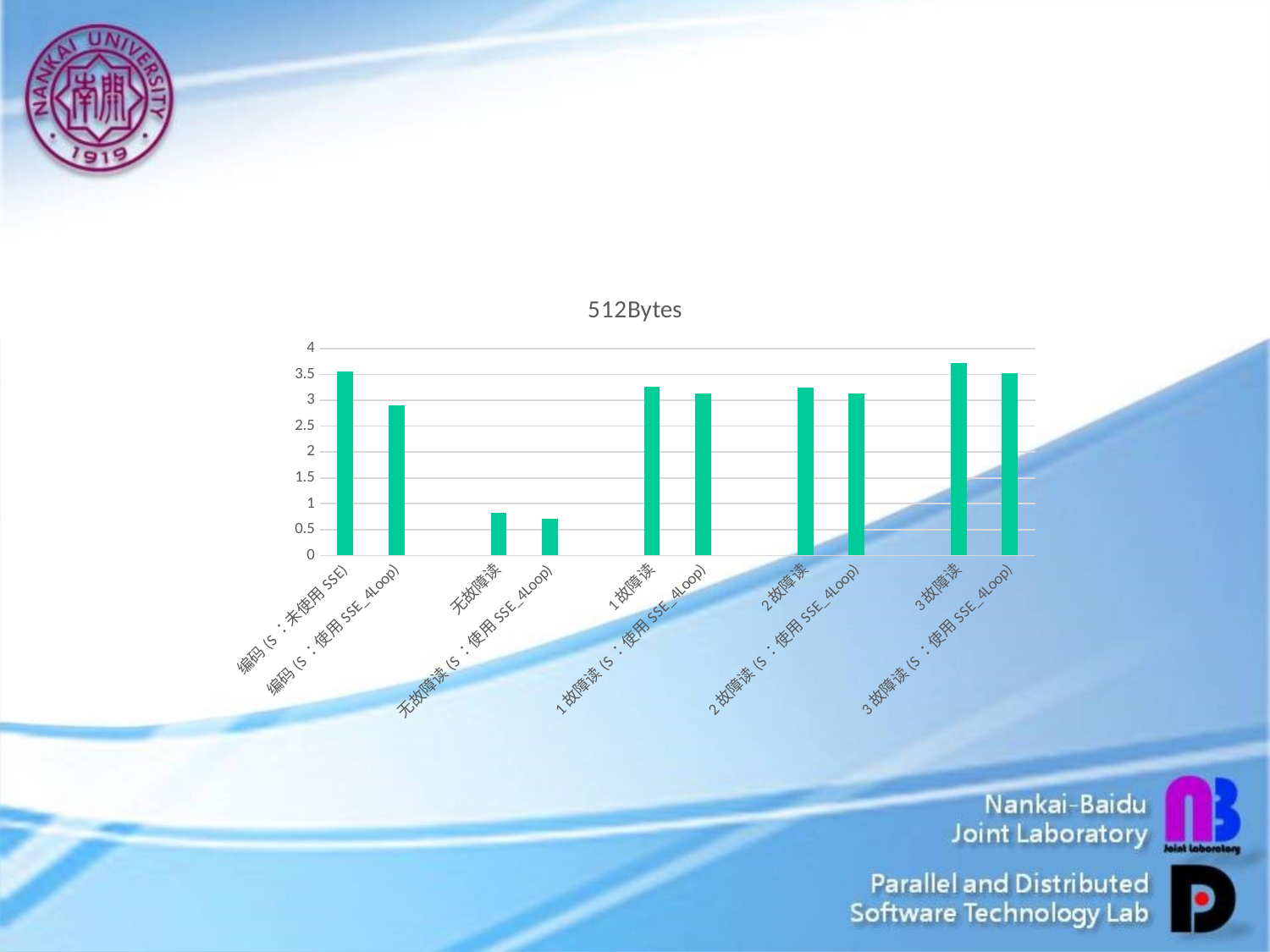

#

### Chart:

| Category | 512Bytes |
|---|---|
| 编码(S：未使用SSE) | 3.553 |
| 编码(S：使用SSE_4Loop) | 2.896 |
|  | None |
| 无故障读 | 0.828 |
| 无故障读(S：使用SSE_4Loop) | 0.71 |
|  | None |
| 1故障读 | 3.257 |
| 1故障读(S：使用SSE_4Loop) | 3.129 |
|  | None |
| 2故障读 | 3.241 |
| 2故障读(S：使用SSE_4Loop) | 3.127 |
|  | None |
| 3故障读 | 3.72 |
| 3故障读(S：使用SSE_4Loop) | 3.532 |